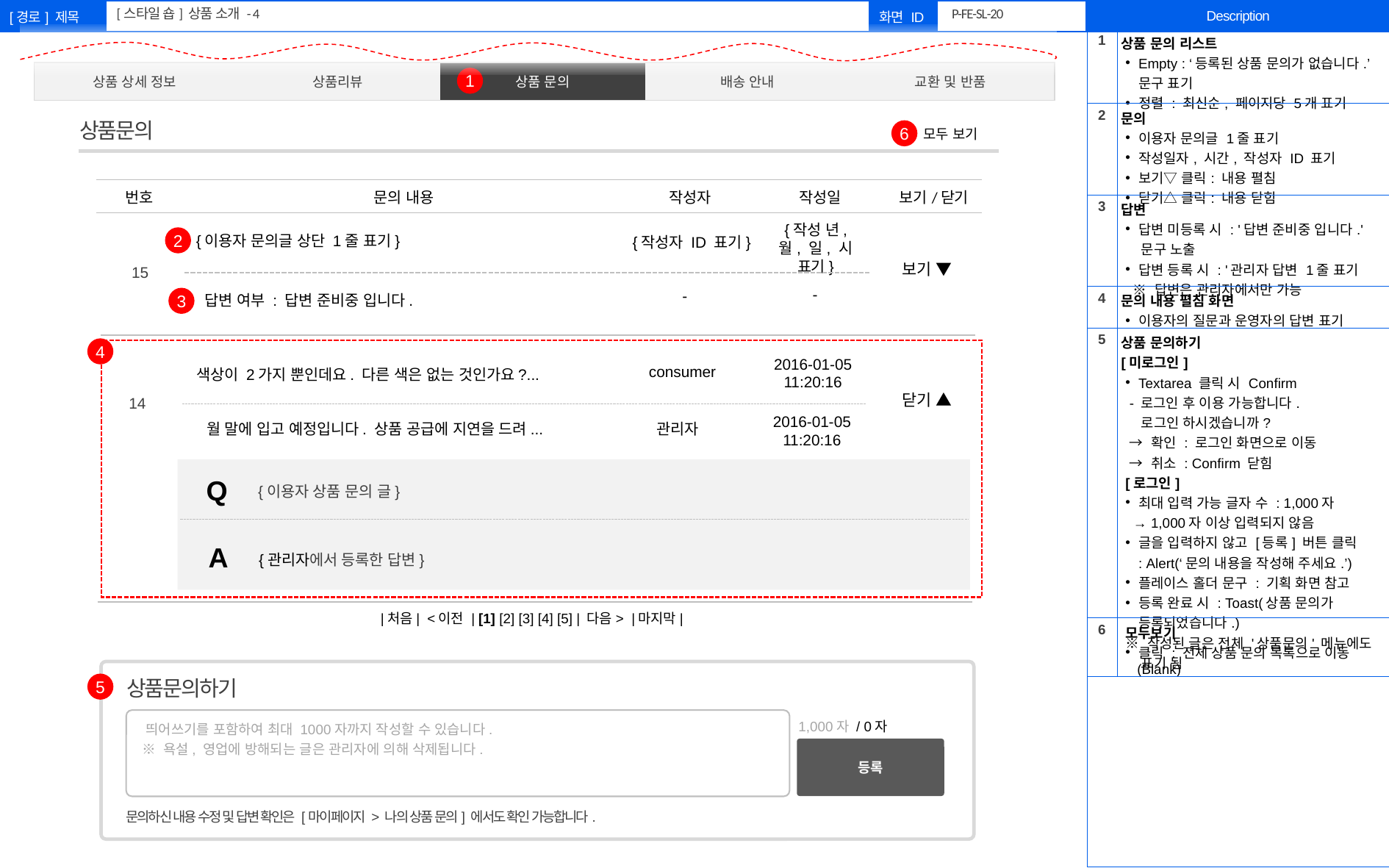

[스타일 숍] 상품 소개 - 4
# P-FE-SL-20

| 1 | 상품 문의 리스트 Empty : ‘등록된 상품 문의가 없습니다.’ 문구 표기 정렬 : 최신순, 페이지당 5개 표기 |
| --- | --- |
| 2 | 문의 이용자 문의글 1줄 표기 작성일자, 시간, 작성자 ID 표기 보기▽ 클릭: 내용 펼침 닫기△ 클릭: 내용 닫힘 |
| 3 | 답변 답변 미등록 시 : '답변 준비중 입니다.' 문구 노출 답변 등록 시 : '관리자 답변 1줄 표기 ※ 답변은 관리자에서만 가능 |
| 4 | 문의 내용 펼침 화면 이용자의 질문과 운영자의 답변 표기 |
| 5 | 상품 문의하기 [미로그인] Textarea 클릭 시 Confirm - 로그인 후 이용 가능합니다. 로그인 하시겠습니까? → 확인 : 로그인 화면으로 이동 → 취소 : Confirm 닫힘 [로그인] 최대 입력 가능 글자 수 : 1,000자 → 1,000자 이상 입력되지 않음 글을 입력하지 않고 [등록] 버튼 클릭 : Alert(‘문의 내용을 작성해 주세요.’) 플레이스 홀더 문구 : 기획 화면 참고 등록 완료 시 : Toast(상품 문의가 등록되었습니다.) ※ 작성된 글은 전체 '상품문의' 메뉴에도 표기 됨 |
| 6 | 모두보기 클릭 : 전체 상품 문의 목록으로 이동 (Blank) |
|  |  |
| 상품 상세 정보 | 상품리뷰 | 상품 문의 | 배송 안내 | 교환 및 반품 |
| --- | --- | --- | --- | --- |
1
상품문의
모두 보기
6
| 번호 | 문의 내용 | 작성자 | 작성일 | 보기/닫기 |
| --- | --- | --- | --- | --- |
{작성 년, 월, 일, 시 표기}
{작성자 ID 표기}
{이용자 문의글 상단 1줄 표기}
2
15
보기 ▼
-
-
답변 여부 : 답변 준비중 입니다.
3
4

2016-01-05
11:20:16
consumer
색상이 2가지 뿐인데요. 다른 색은 없는 것인가요?...
14
닫기 ▲
2016-01-05
11:20:16
관리자
월 말에 입고 예정입니다. 상품 공급에 지연을 드려...

{이용자 상품 문의 글}
Q
A
{관리자에서 등록한 답변}
|처음|  <이전 | [1] [2] [3] [4] [5] | 다음>  |마지막|

5
상품문의하기
 띄어쓰기를 포함하여 최대 1000자까지 작성할 수 있습니다.
 ※ 욕설, 영업에 방해되는 글은 관리자에 의해 삭제됩니다.
1,000자 / 0자
등록
문의하신 내용 수정 및 답변 확인은 [마이페이지 > 나의 상품 문의] 에서도 확인 가능합니다.